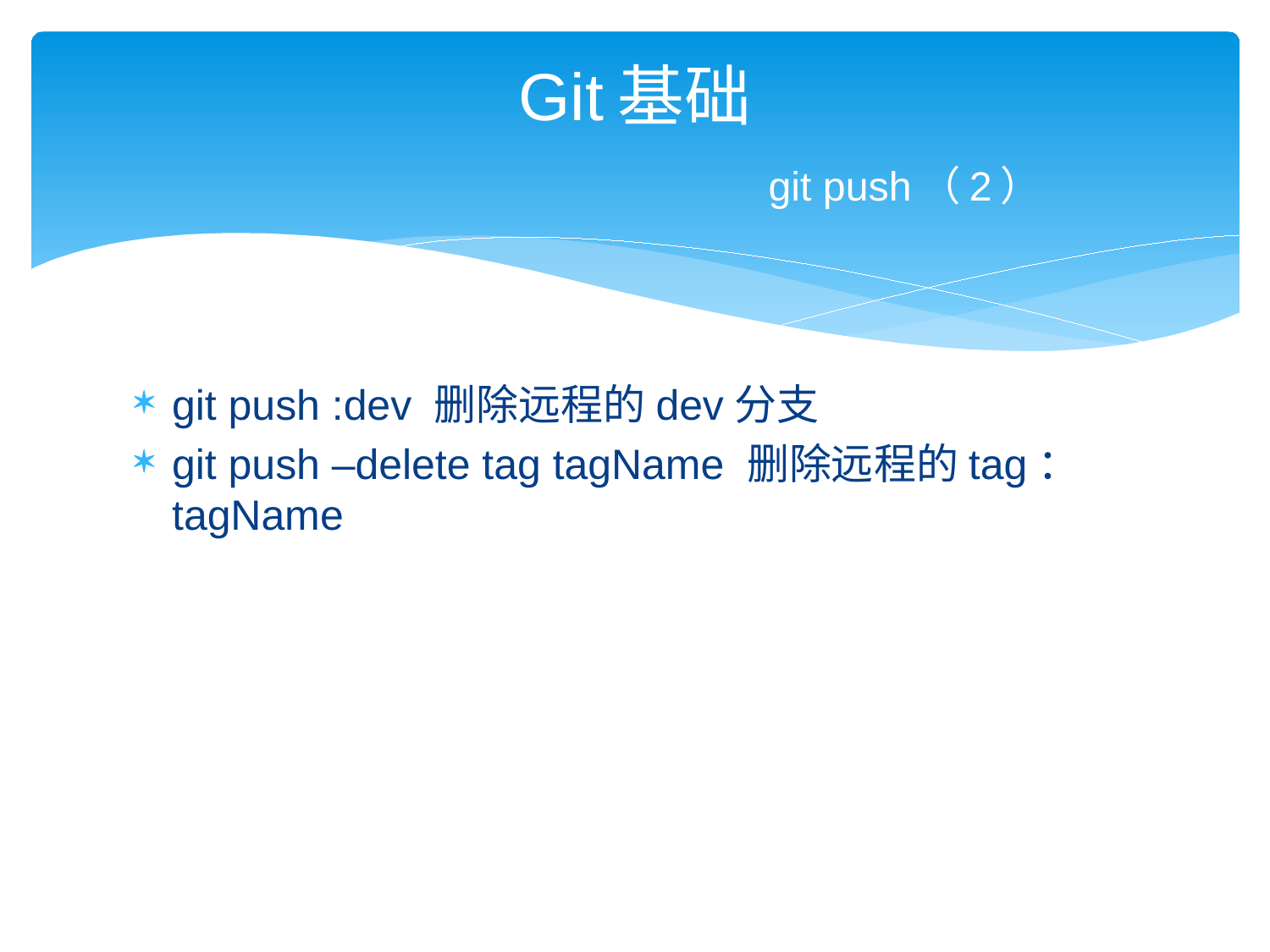

# Git基础 git push（2）
git push :dev 删除远程的dev分支
git push –delete tag tagName 删除远程的tag：tagName